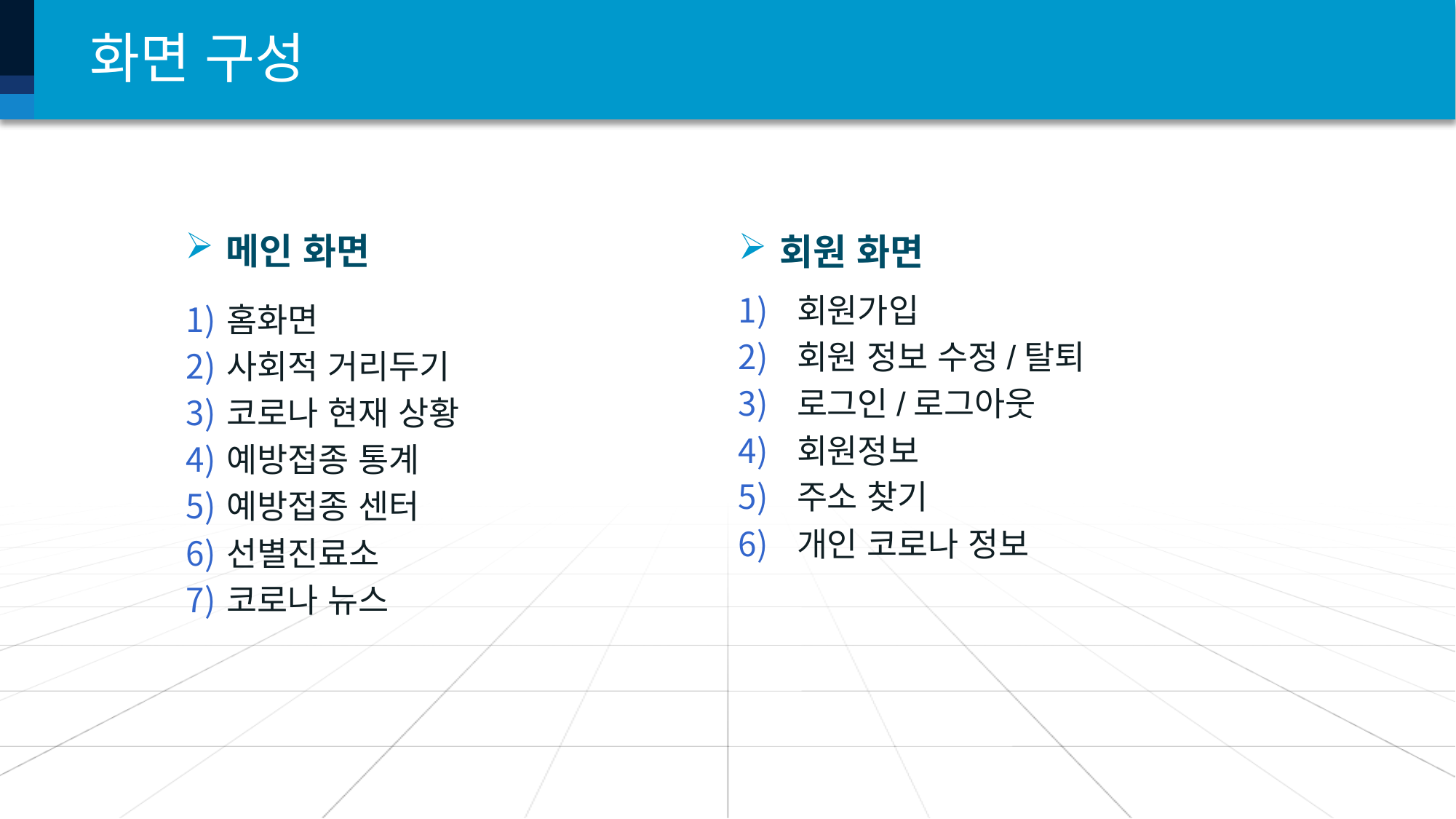

# 화면 구성
메인 화면
회원 화면

 회원가입
 회원 정보 수정/탈퇴
 로그인/로그아웃
 회원정보
 주소 찾기
 개인 코로나 정보

홈화면
사회적 거리두기
코로나 현재 상황
예방접종 통계
예방접종 센터
선별진료소
코로나 뉴스